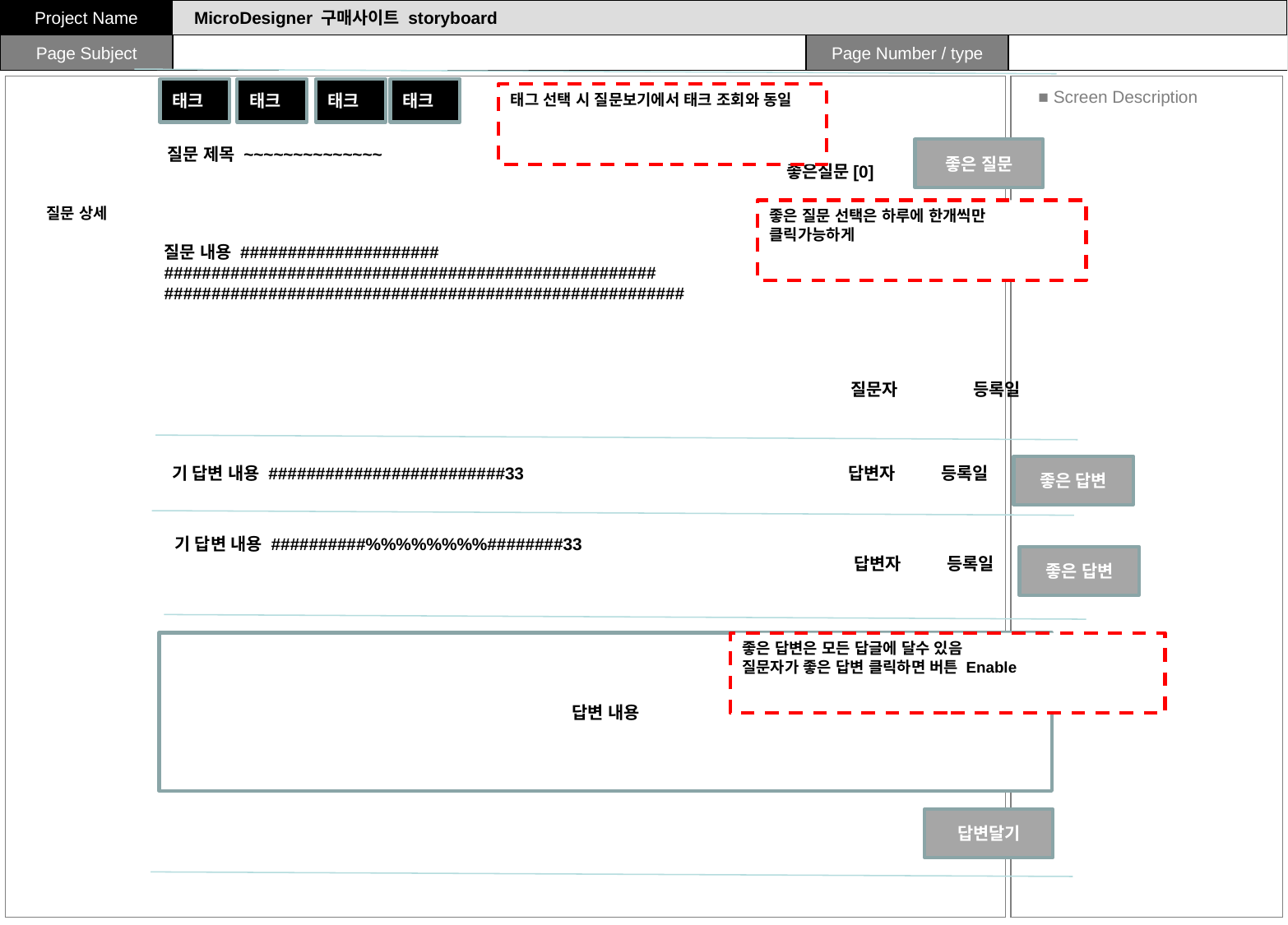

태크
태크
태크
태크
태그 선택 시 질문보기에서 태크 조회와 동일
질문 제목 ~~~~~~~~~~~~~~
좋은 질문
좋은질문[0]

질문 상세
좋은 질문 선택은 하루에 한개씩만 클릭가능하게
질문 내용 #####################
####################################################
#######################################################

질문자
등록일
등록일
좋은 답변
기 답변 내용 #########################33
답변자
기 답변 내용 ##########%%%%%%%%########33
등록일
좋은 답변
답변자
답변 내용
좋은 답변은 모든 답글에 달수 있음
질문자가 좋은 답변 클릭하면 버튼 Enable
답변달기